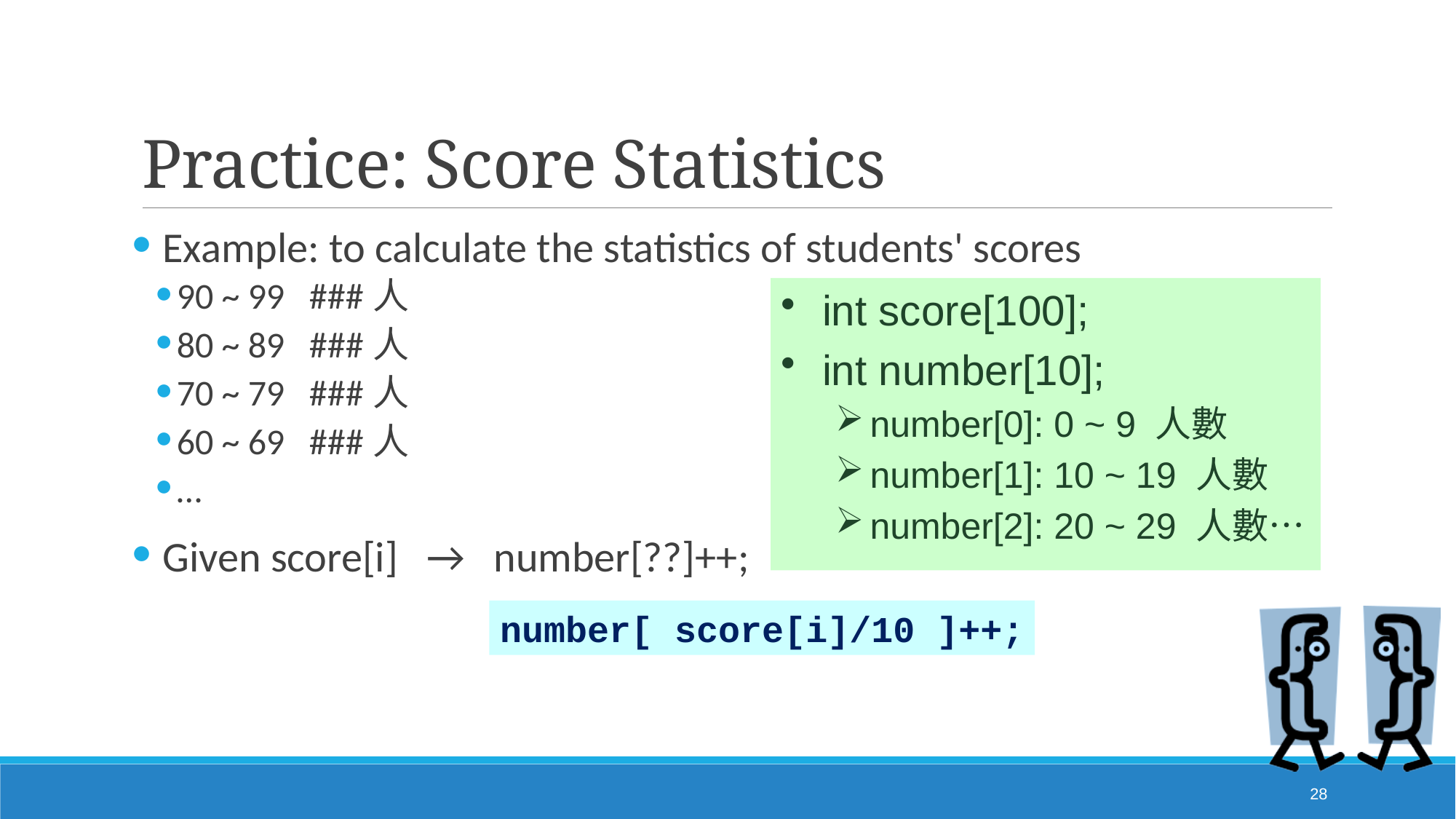

# Practice: Score Statistics
Example: to calculate the statistics of students' scores
90 ~ 99   ###人
80 ~ 89   ###人
70 ~ 79   ###人
60 ~ 69   ###人
…
Given score[i]   →   number[??]++;

int score[100];
int number[10];
number[0]: 0 ~ 9 人數
number[1]: 10 ~ 19 人數
number[2]: 20 ~ 29 人數…
number[ score[i]/10 ]++;
28